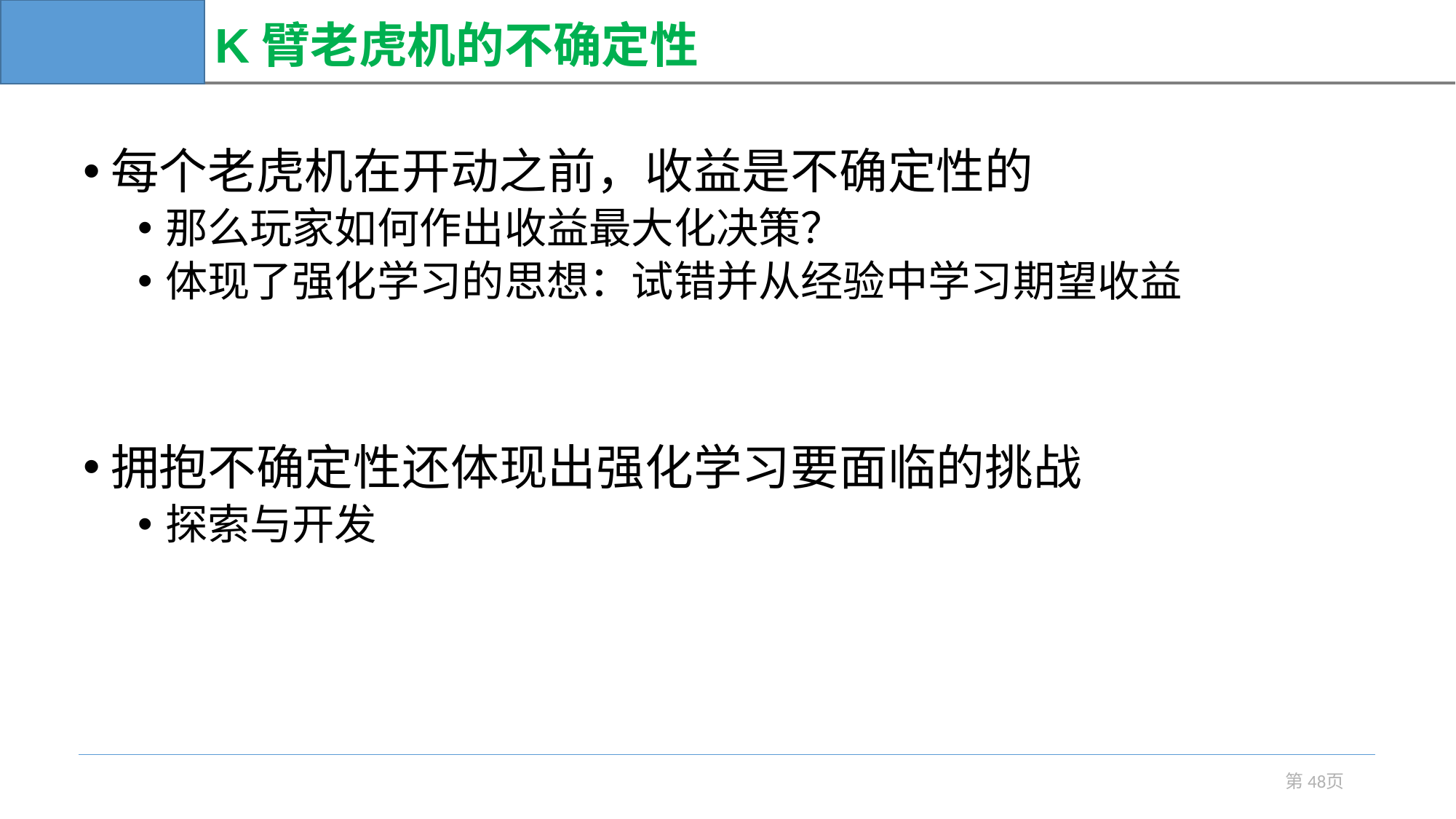

K臂老虎机的不确定性
每个老虎机在开动之前，收益是不确定性的
那么玩家如何作出收益最大化决策？
体现了强化学习的思想：试错并从经验中学习期望收益

拥抱不确定性还体现出强化学习要面临的挑战
探索与开发

第48页